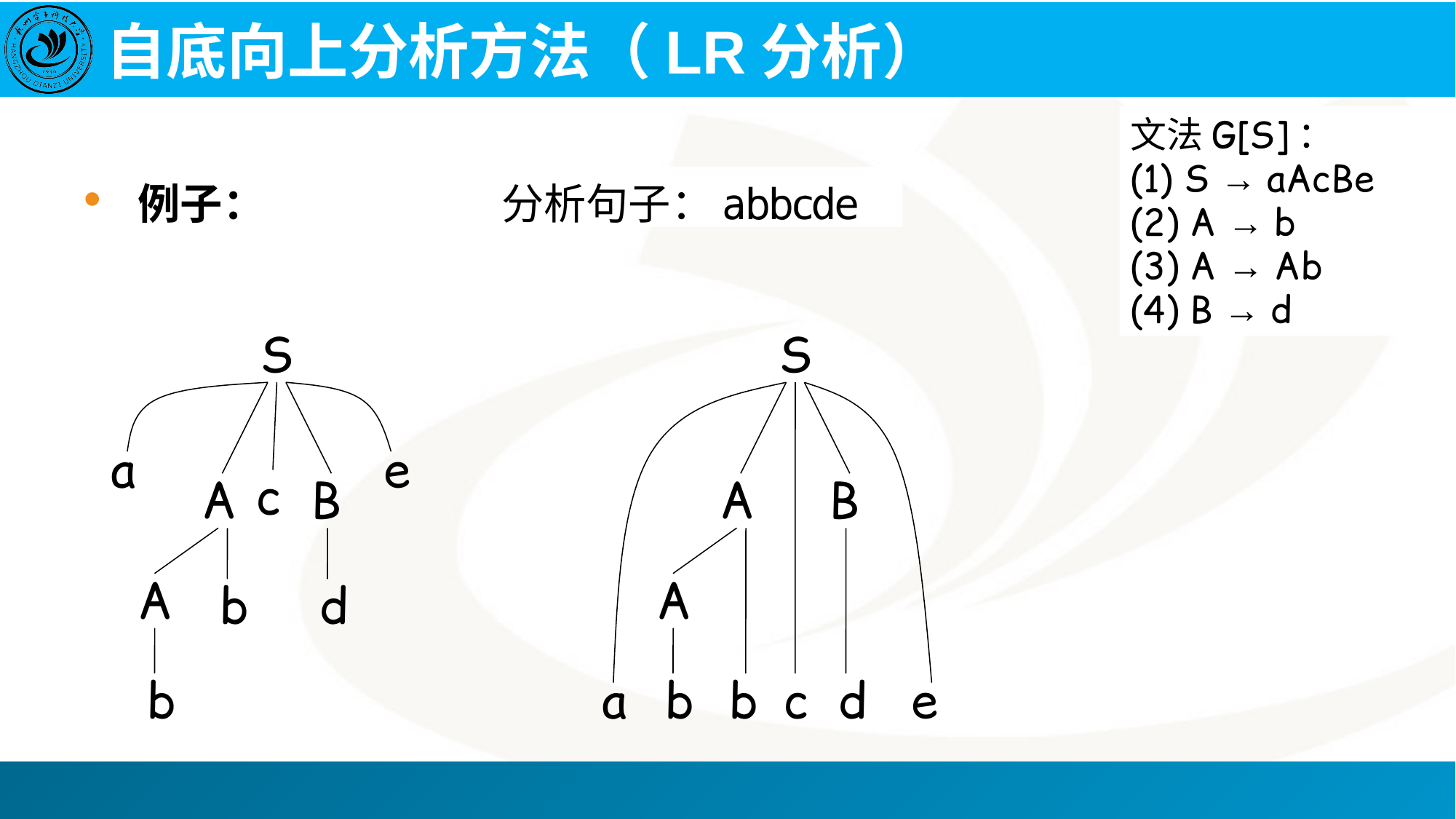

# 自底向上分析方法（LR分析）
文法G[S]：
(1) S → aAcBe
(2) A → b
(3) A → Ab
(4) B → d
例子：
          分析句子：abbcde
S

a
e
c
A
B

A
b
d

b
S

A
B

A

a
b
b
c
d
e
27